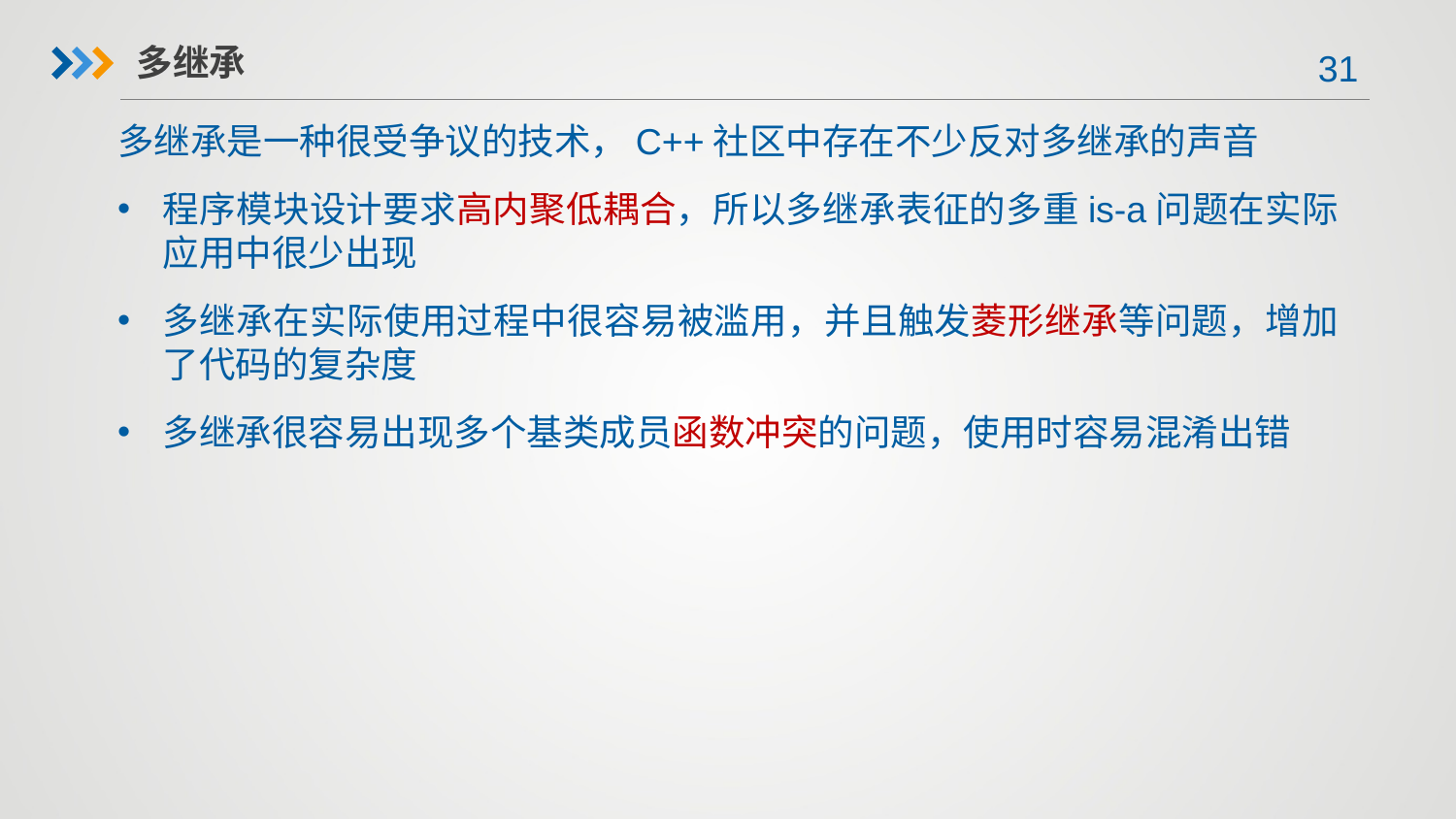

多继承
多继承是一种很受争议的技术，C++社区中存在不少反对多继承的声音
程序模块设计要求高内聚低耦合，所以多继承表征的多重is-a问题在实际应用中很少出现
多继承在实际使用过程中很容易被滥用，并且触发菱形继承等问题，增加了代码的复杂度
多继承很容易出现多个基类成员函数冲突的问题，使用时容易混淆出错